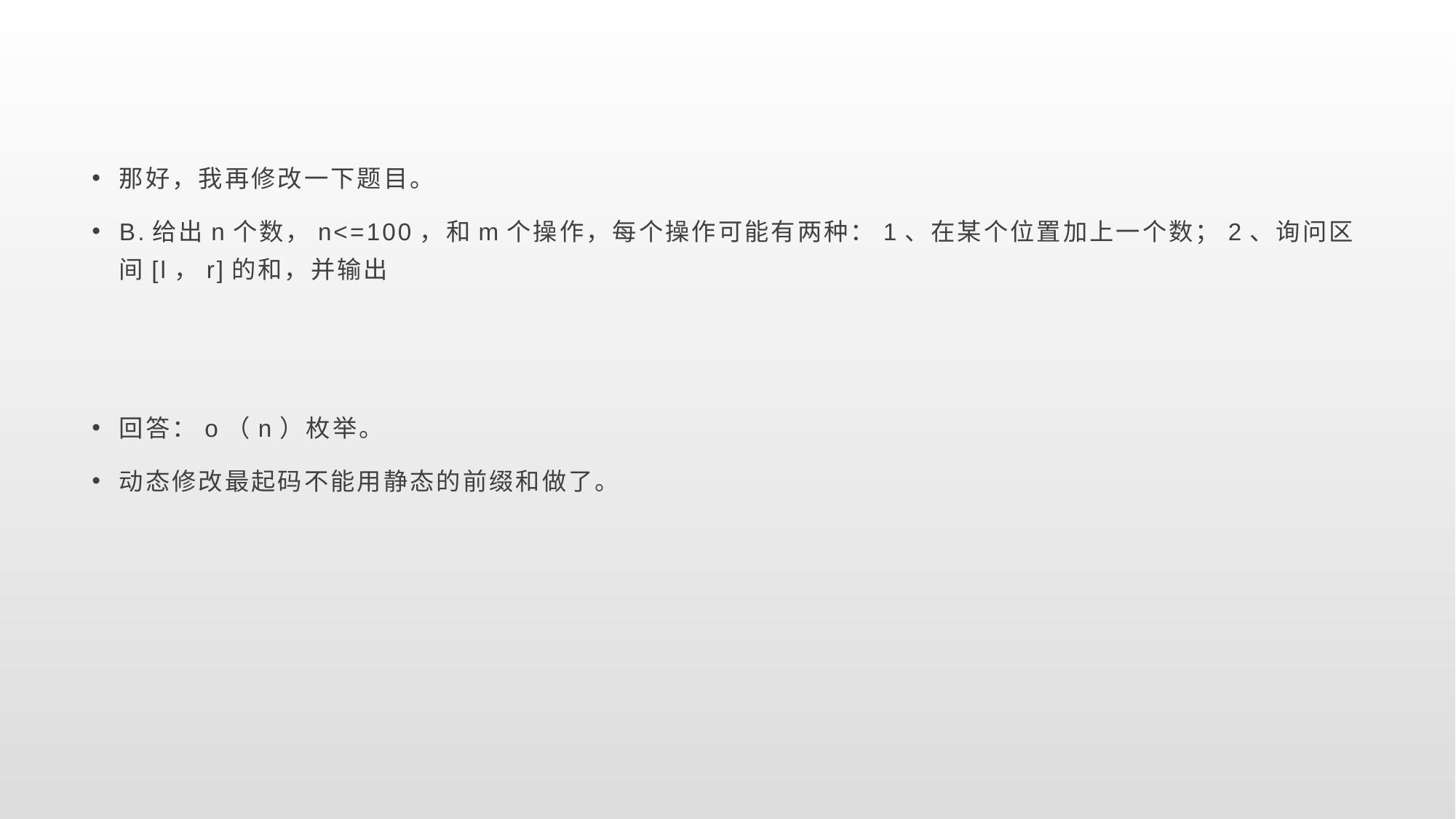

#
那好，我再修改一下题目。
B.给出n个数，n<=100，和m个操作，每个操作可能有两种：1、在某个位置加上一个数；2、询问区间[l，r]的和，并输出

回答：o（n）枚举。
动态修改最起码不能用静态的前缀和做了。